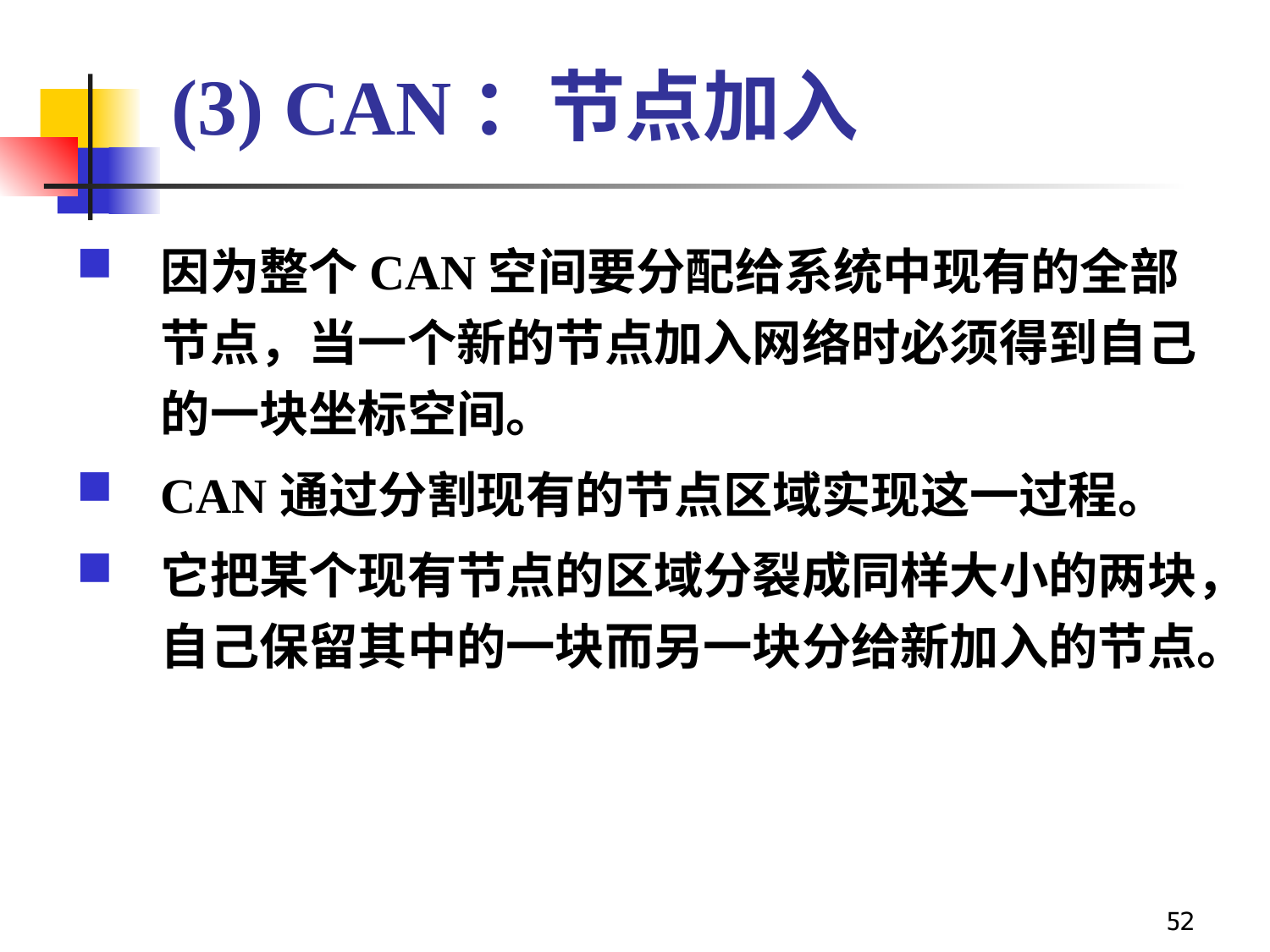

# (3) CAN：节点加入
因为整个CAN空间要分配给系统中现有的全部节点，当一个新的节点加入网络时必须得到自己的一块坐标空间。
CAN通过分割现有的节点区域实现这一过程。
它把某个现有节点的区域分裂成同样大小的两块，自己保留其中的一块而另一块分给新加入的节点。
52